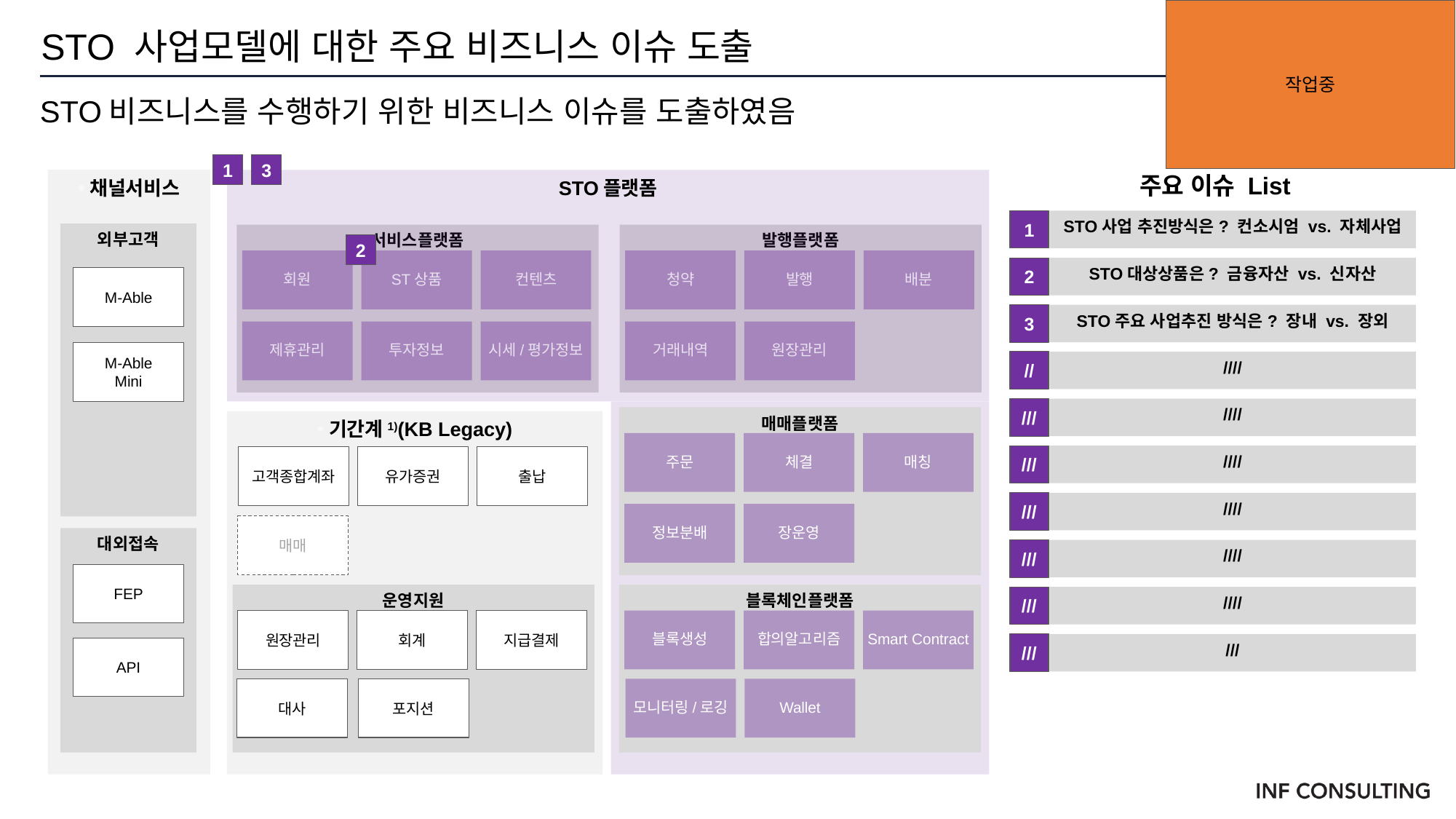

작업중
# STO 사업모델에 대한 주요 비즈니스 이슈 도출
STO비즈니스를 수행하기 위한 비즈니스 이슈를 도출하였음
1
3
채널서비스
STO플랫폼
외부고객
서비스플랫폼
발행플랫폼
회원
ST상품
컨텐츠
청약
발행
배분
M-Able
제휴관리
투자정보
시세/평가정보
거래내역
원장관리
M-Able
Mini

매매플랫폼
기간계1)(KB Legacy)
주문
체결
매칭
고객종합계좌
유가증권
출납
정보분배
장운영
매매
대외접속
FEP
운영지원
블록체인플랫폼
원장관리
회계
지급결제
블록생성
합의알고리즘
Smart Contract
API
대사
포지션
모니터링/로깅
Wallet
주요 이슈 List
1
STO사업 추진방식은? 컨소시엄 vs. 자체사업
2
2
STO대상상품은? 금융자산 vs. 신자산
3
STO주요 사업추진 방식은? 장내 vs. 장외
//
////
///
////
///
////
///
////
///
////
///
////
///
///